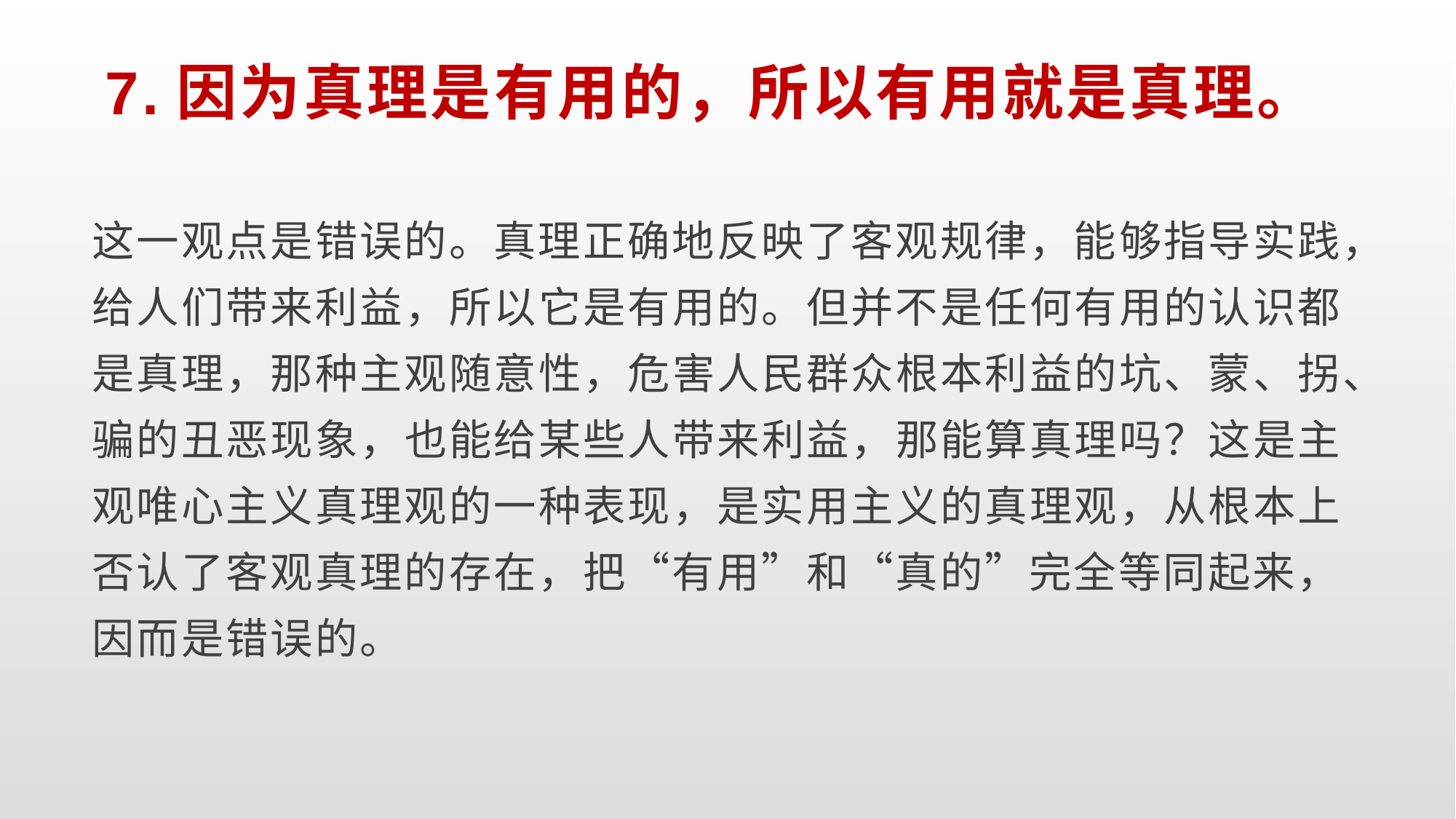

# 7.因为真理是有用的，所以有用就是真理。

这一观点是错误的。真理正确地反映了客观规律，能够指导实践，给人们带来利益，所以它是有用的。但并不是任何有用的认识都是真理，那种主观随意性，危害人民群众根本利益的坑、蒙、拐、骗的丑恶现象，也能给某些人带来利益，那能算真理吗？这是主观唯心主义真理观的一种表现，是实用主义的真理观，从根本上否认了客观真理的存在，把“有用”和“真的”完全等同起来，因而是错误的。